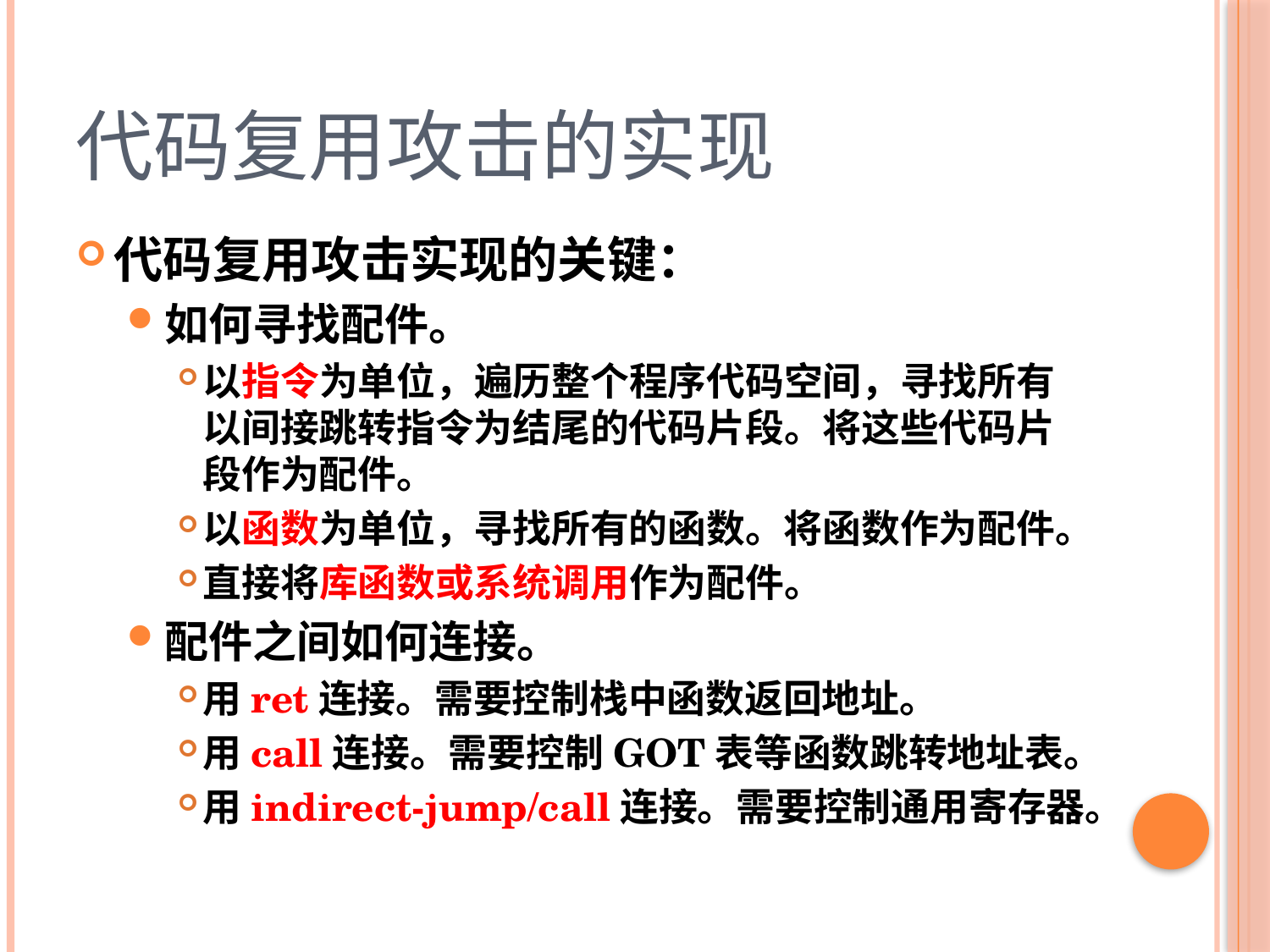

# 代码复用攻击的实现
代码复用攻击实现的关键：
如何寻找配件。
以指令为单位，遍历整个程序代码空间，寻找所有以间接跳转指令为结尾的代码片段。将这些代码片段作为配件。
以函数为单位，寻找所有的函数。将函数作为配件。
直接将库函数或系统调用作为配件。
配件之间如何连接。
用ret连接。需要控制栈中函数返回地址。
用call连接。需要控制GOT表等函数跳转地址表。
用indirect-jump/call连接。需要控制通用寄存器。